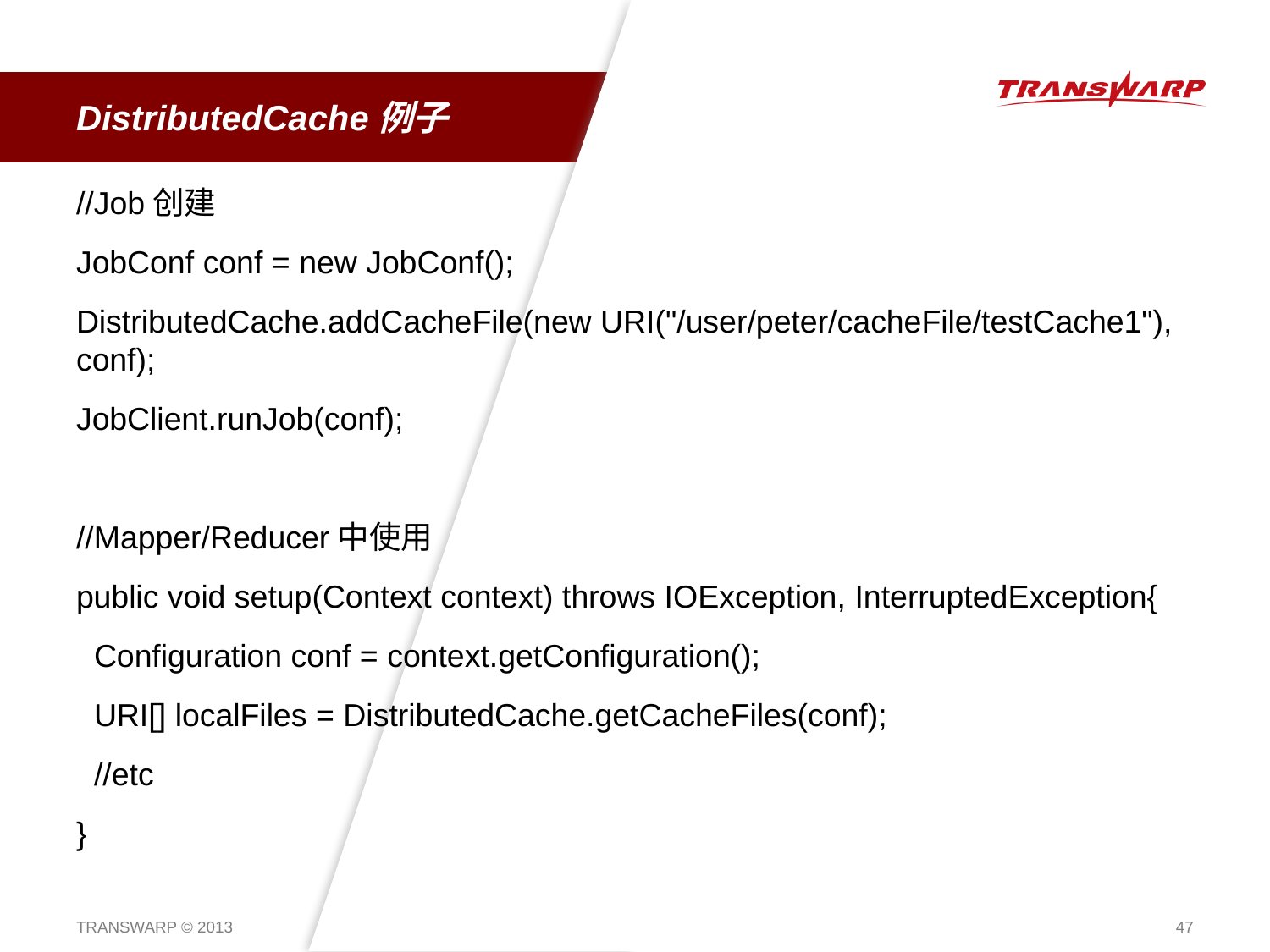

# DistributedCache例子
//Job创建
JobConf conf = new JobConf();
DistributedCache.addCacheFile(new URI("/user/peter/cacheFile/testCache1"), conf);
JobClient.runJob(conf);

//Mapper/Reducer中使用
public void setup(Context context) throws IOException, InterruptedException{
  Configuration conf = context.getConfiguration();
  URI[] localFiles = DistributedCache.getCacheFiles(conf);
  //etc
}
TRANSWARP © 2013
47